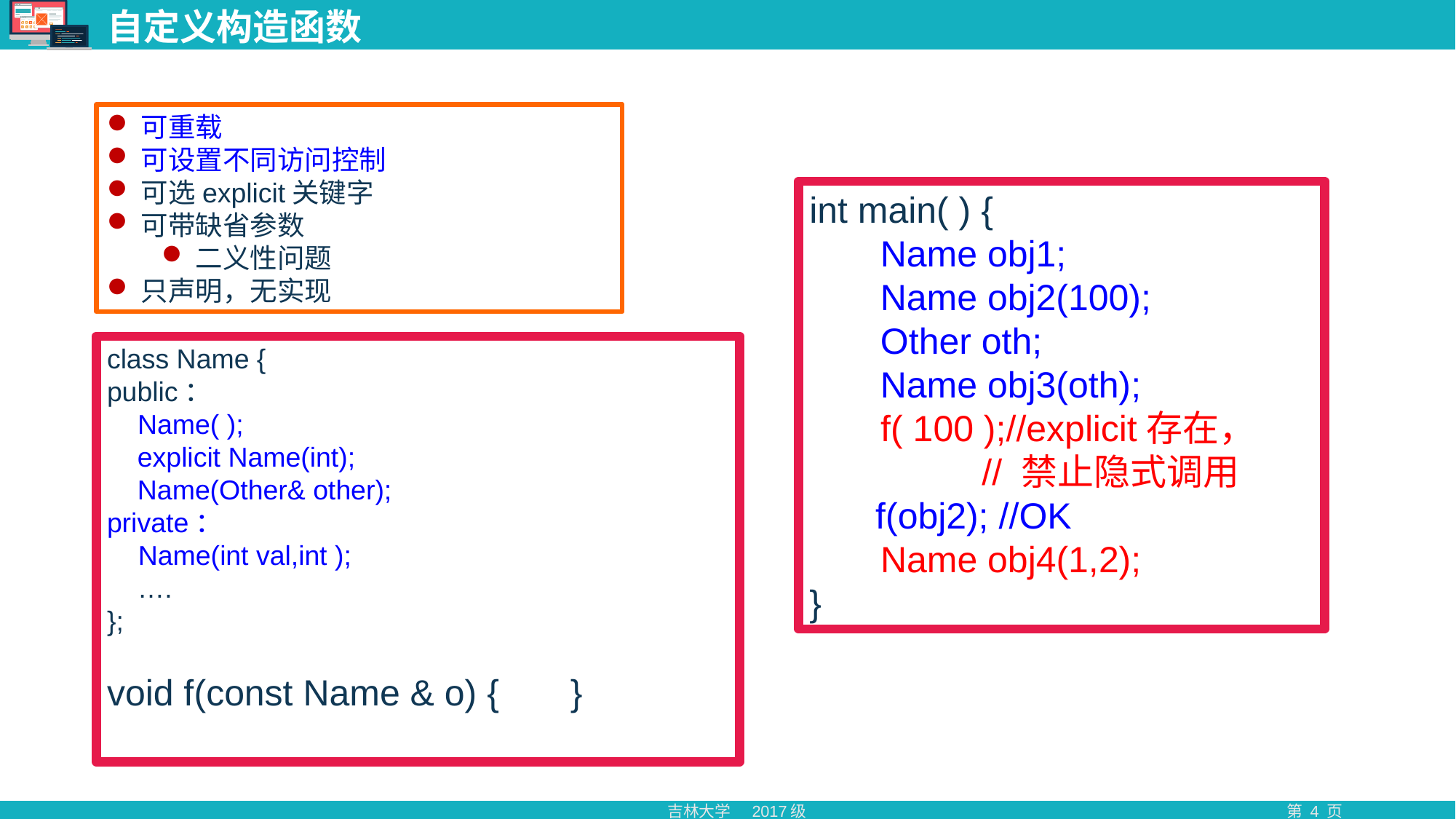

# 自定义构造函数
可重载
可设置不同访问控制
可选explicit关键字
可带缺省参数
二义性问题
只声明，无实现
int main( ) {
       Name obj1;
       Name obj2(100);
       Other oth;
       Name obj3(oth);
       f( 100 );//explicit存在，
                    // 禁止隐式调用
       f(obj2); //OK
       Name obj4(1,2);
}
class Name {
public：
    Name( );
    explicit Name(int);
    Name(Other& other);
private：
    Name(int val,int );
    ….
};
void f(const Name & o) {       }